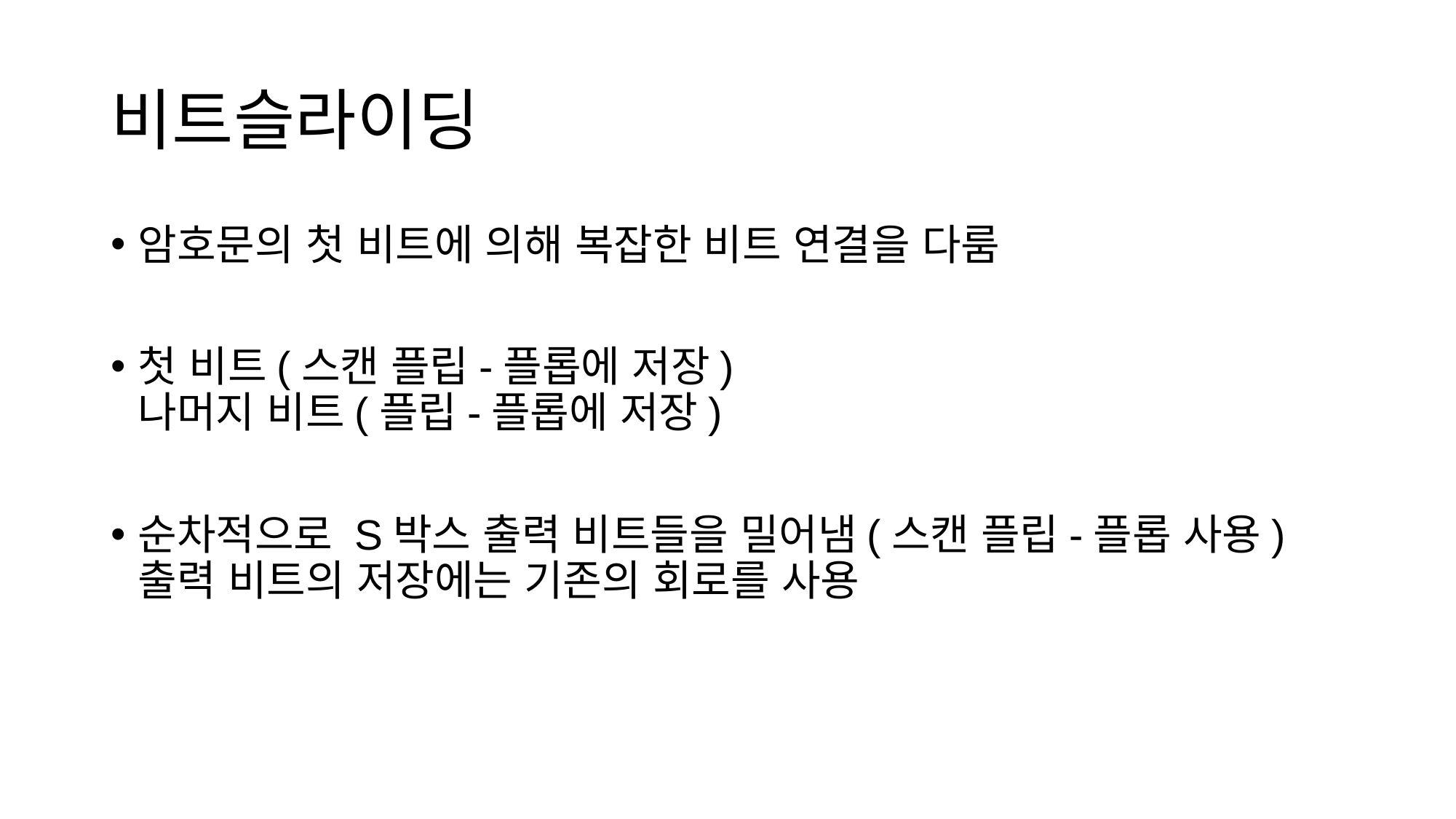

# 비트슬라이딩
암호문의 첫 비트에 의해 복잡한 비트 연결을 다룸

첫 비트(스캔 플립-플롭에 저장)
나머지 비트(플립-플롭에 저장)

순차적으로 S박스 출력 비트들을 밀어냄(스캔 플립-플롭 사용)
출력 비트의 저장에는 기존의 회로를 사용